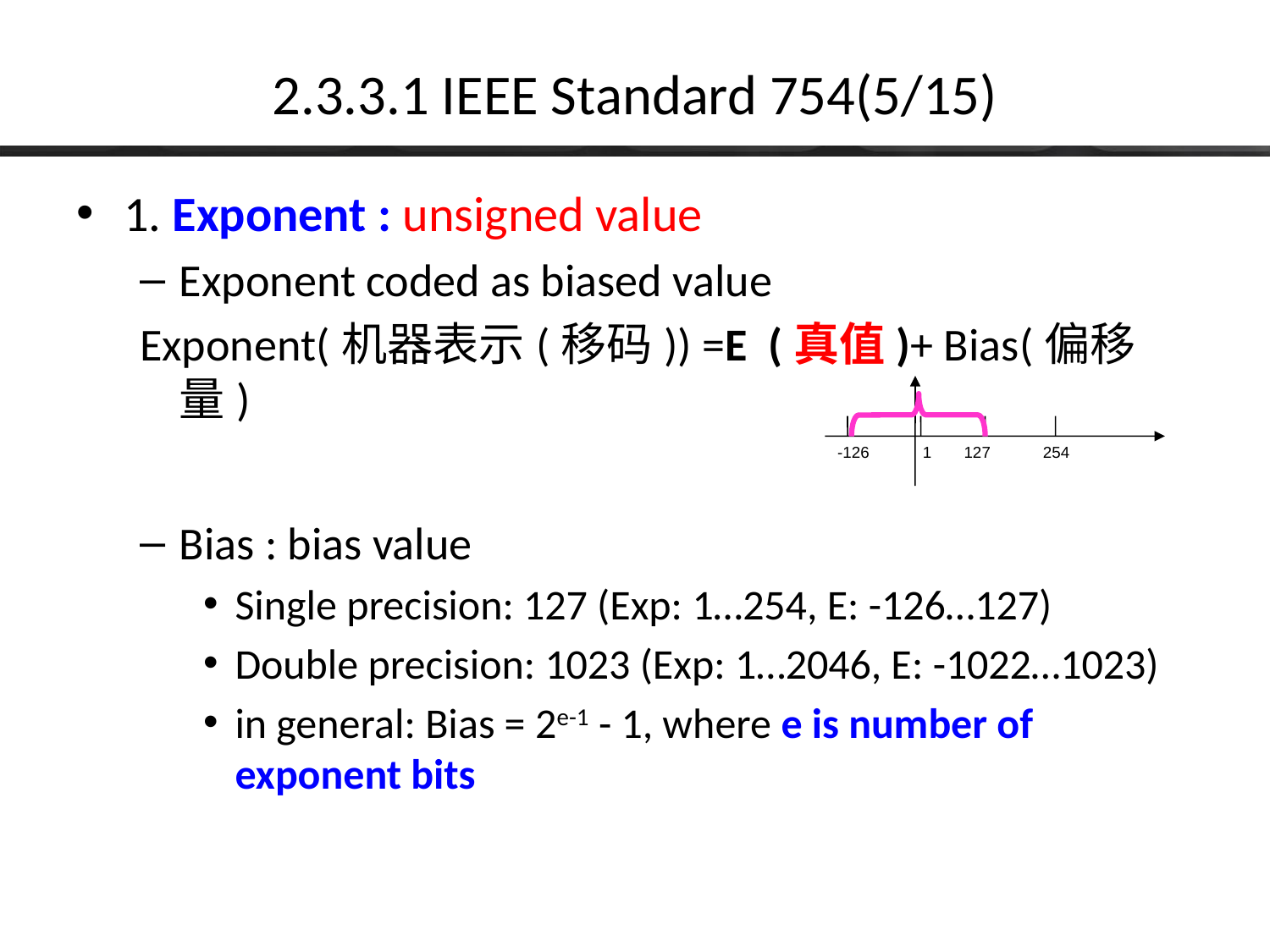

# 2.3.3.1 IEEE Standard 754(5/15)
1. Exponent : unsigned value
Exponent coded as biased value
Exponent(机器表示(移码)) =E  (真值)+ Bias(偏移量)

Bias : bias value
Single precision: 127 (Exp: 1…254, E: -126…127)
Double precision: 1023 (Exp: 1…2046, E: -1022…1023)
in general: Bias = 2e-1 - 1, where e is number of exponent bits

-126
1
254
127
53